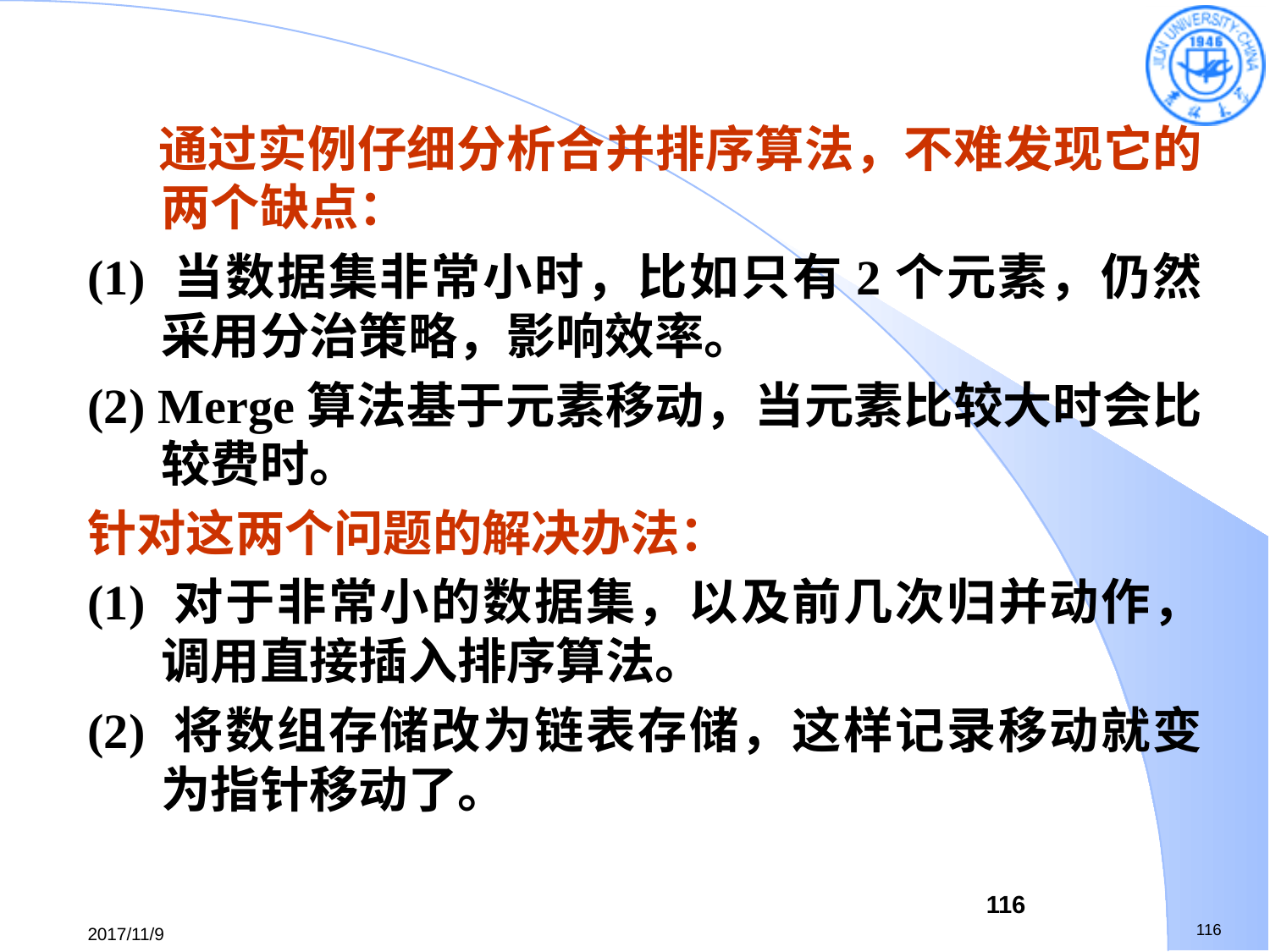

通过实例仔细分析合并排序算法，不难发现它的两个缺点：
(1) 当数据集非常小时，比如只有2个元素，仍然采用分治策略，影响效率。
(2) Merge算法基于元素移动，当元素比较大时会比较费时。
针对这两个问题的解决办法：
(1) 对于非常小的数据集，以及前几次归并动作，调用直接插入排序算法。
(2) 将数组存储改为链表存储，这样记录移动就变为指针移动了。
116